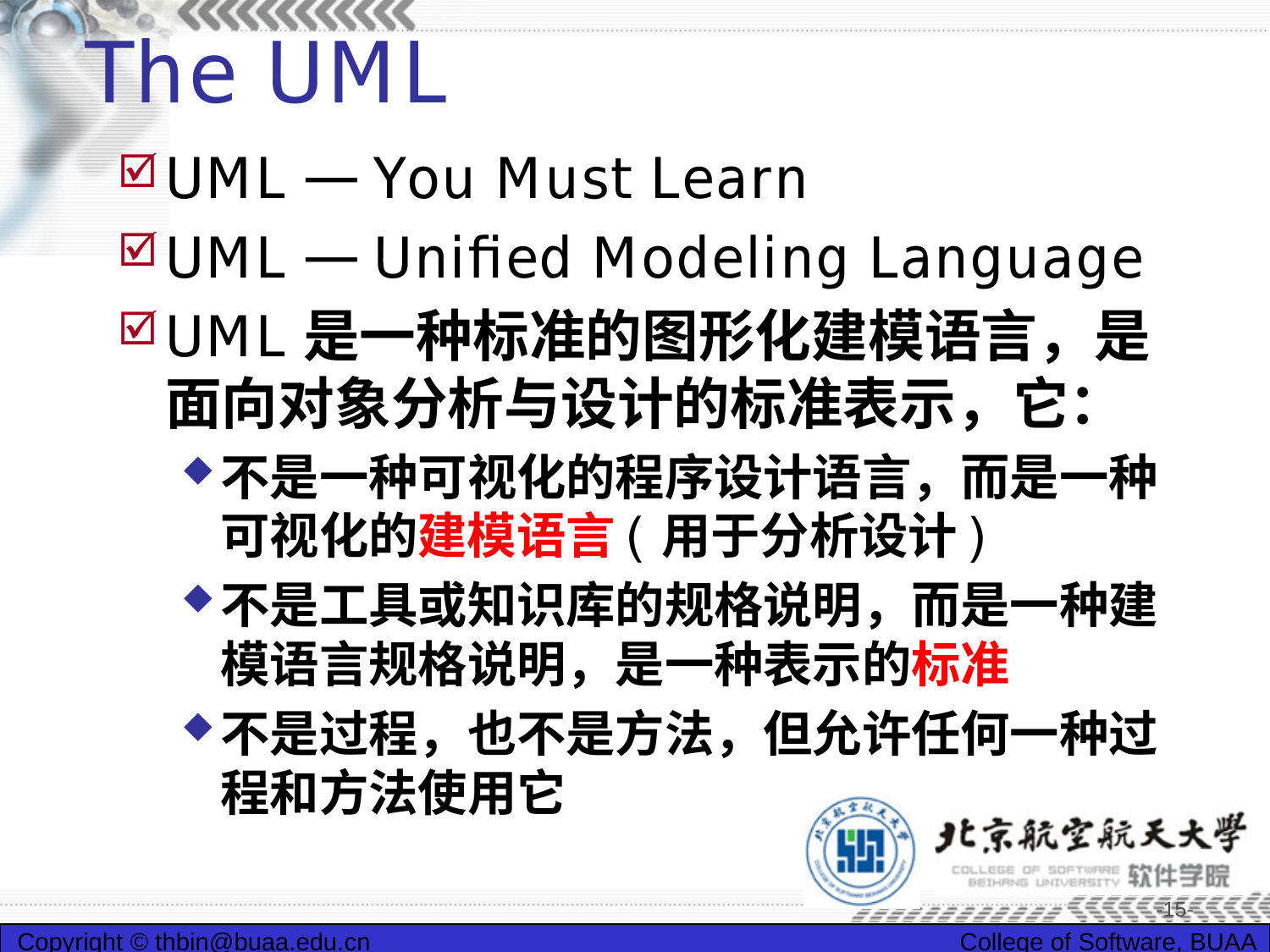

# The UML
UML — You Must Learn
UML — Unified Modeling Language
UML是一种标准的图形化建模语言，是面向对象分析与设计的标准表示，它：
不是一种可视化的程序设计语言，而是一种可视化的建模语言(用于分析设计)
不是工具或知识库的规格说明，而是一种建模语言规格说明，是一种表示的标准
不是过程，也不是方法，但允许任何一种过程和方法使用它
-15-